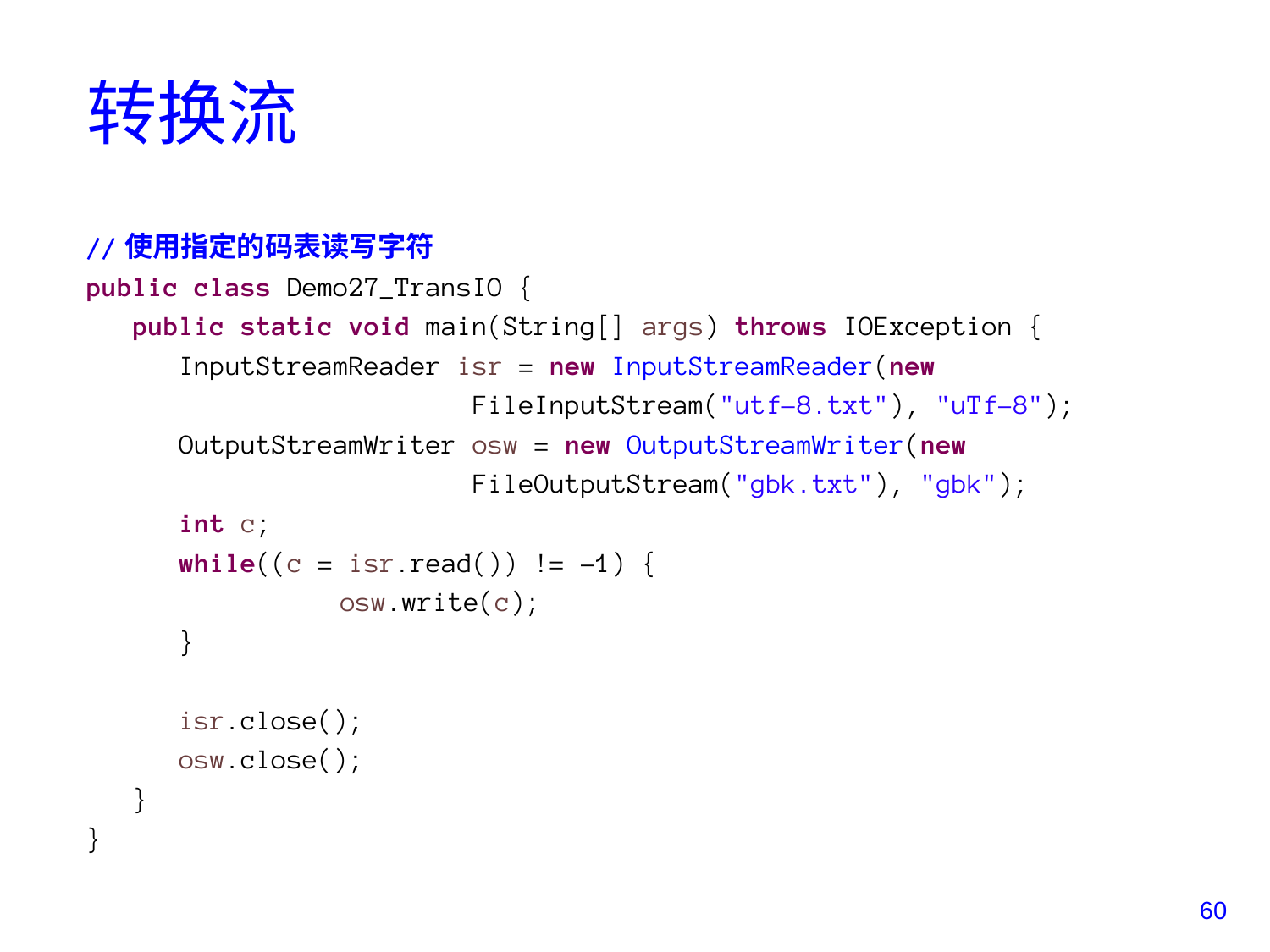

# 转换流
//使用指定的码表读写字符
public class Demo27_TransIO {
   public static void main(String[] args) throws IOException {
      InputStreamReader isr = new InputStreamReader(new
                         FileInputStream("utf-8.txt"), "uTf-8");
      OutputStreamWriter osw = new OutputStreamWriter(new
                         FileOutputStream("gbk.txt"), "gbk");
      int c;
      while((c = isr.read()) != -1) {
		osw.write(c);
      }

      isr.close();
      osw.close();
   }
}

60